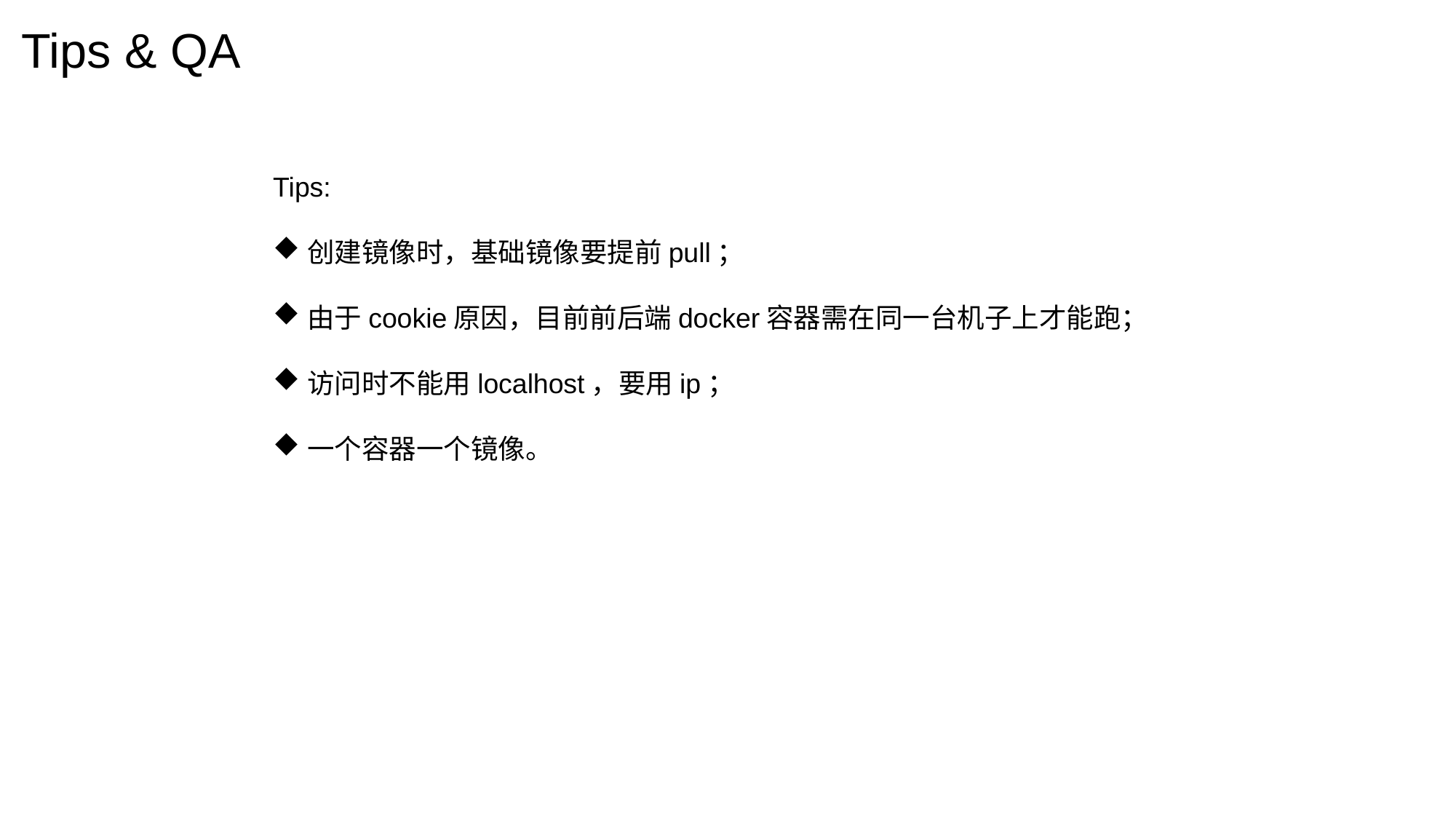

Tips & QA
Tips:

创建镜像时，基础镜像要提前pull；

由于cookie原因，目前前后端docker容器需在同一台机子上才能跑；

访问时不能用localhost，要用ip；

一个容器一个镜像。